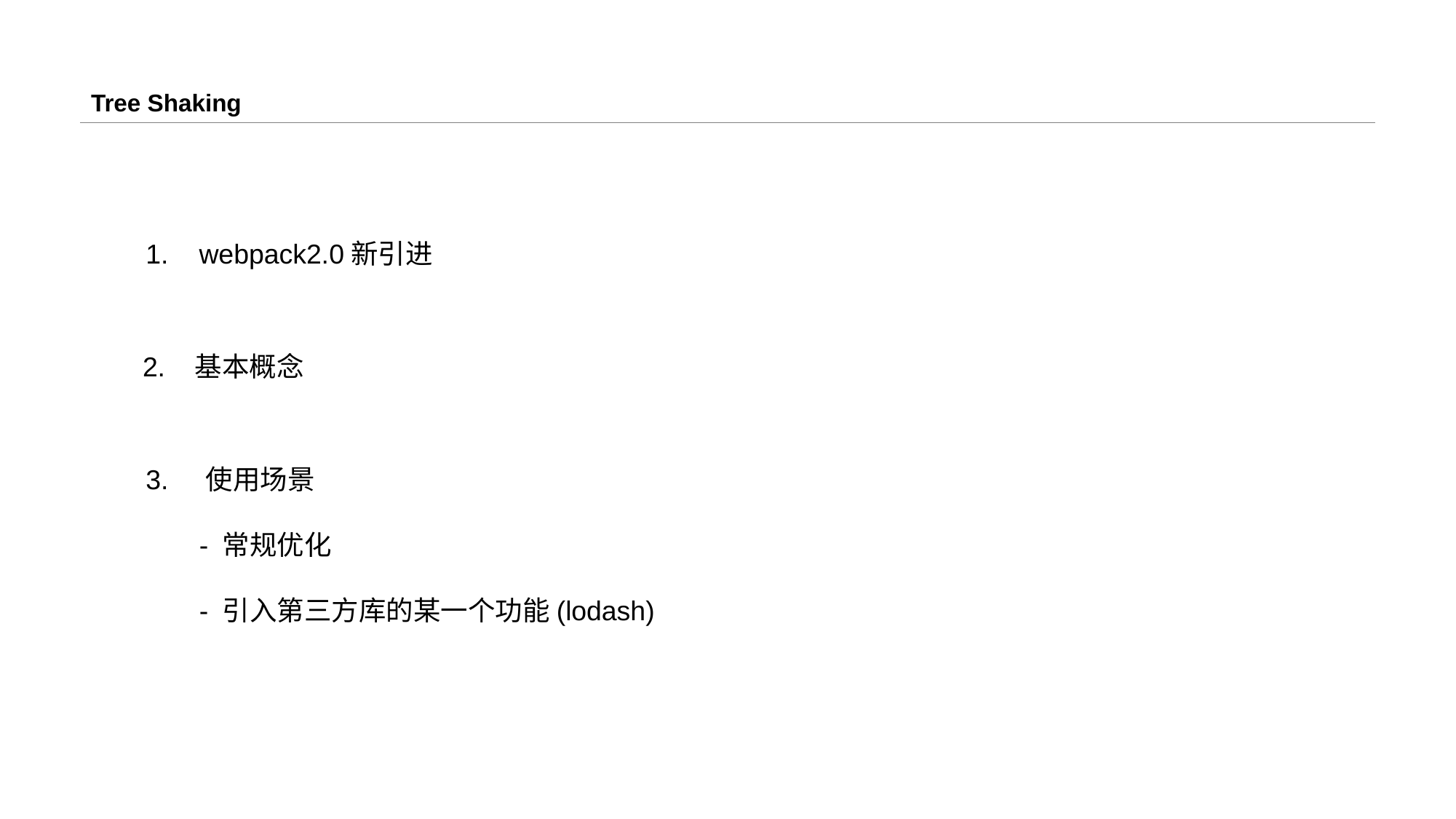

# Tree Shaking
1.    webpack2.0新引进
2.   基本概念
3.    使用场景

       - 常规优化

       - 引入第三方库的某一个功能(lodash)
31